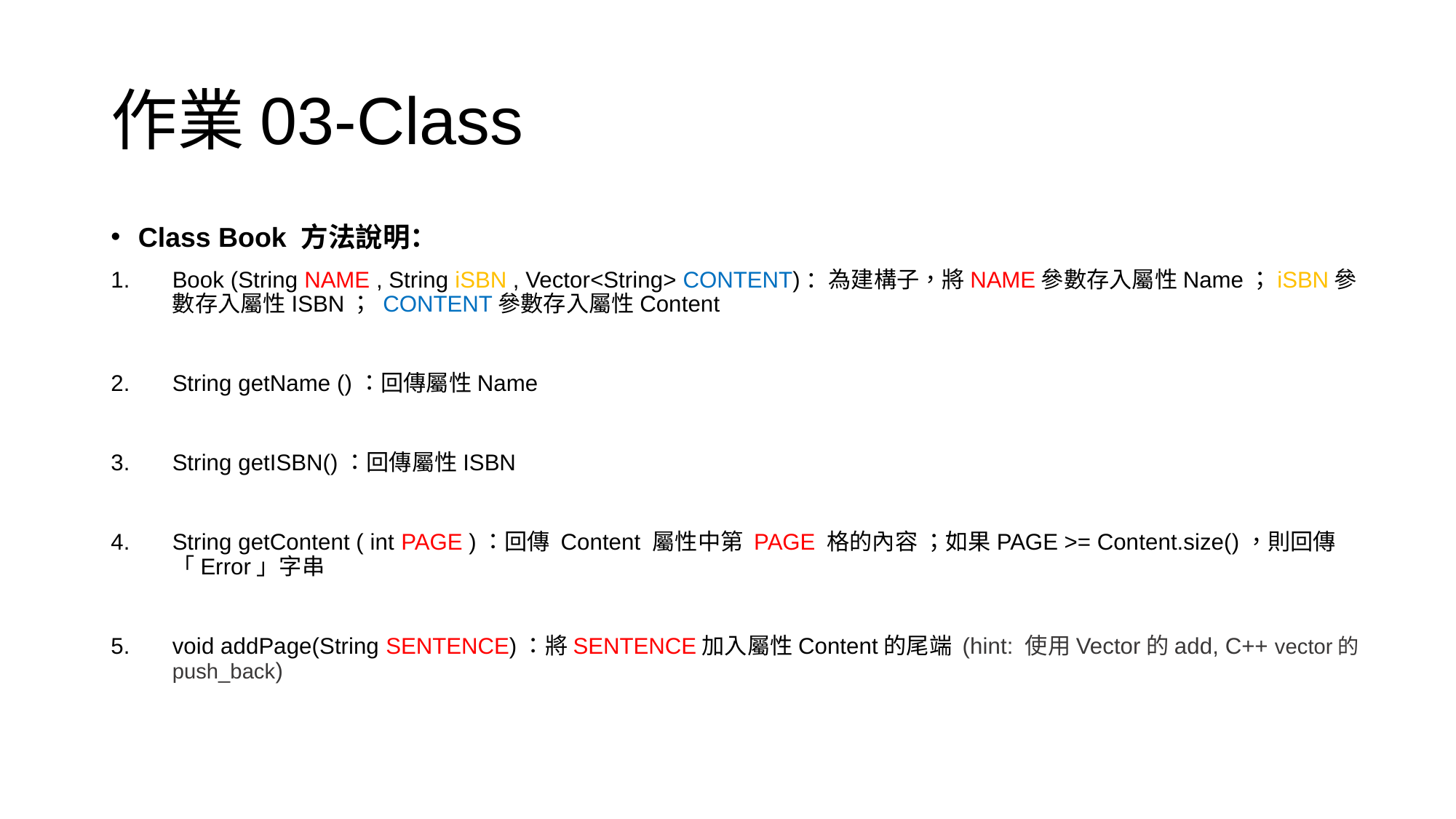

# 作業03-Class
Class Book 方法說明：
Book (String NAME , String iSBN , Vector<String> CONTENT)：為建構子，將NAME參數存入屬性Name；iSBN參數存入屬性ISBN； CONTENT參數存入屬性Content

String getName ()：回傳屬性Name

String getISBN()：回傳屬性ISBN

String getContent ( int PAGE )：回傳 Content 屬性中第 PAGE 格的內容 ；如果PAGE >= Content.size()，則回傳「Error」字串

void addPage(String SENTENCE)：將SENTENCE加入屬性Content的尾端 (hint: 使用Vector的add, C++ vector的push_back)